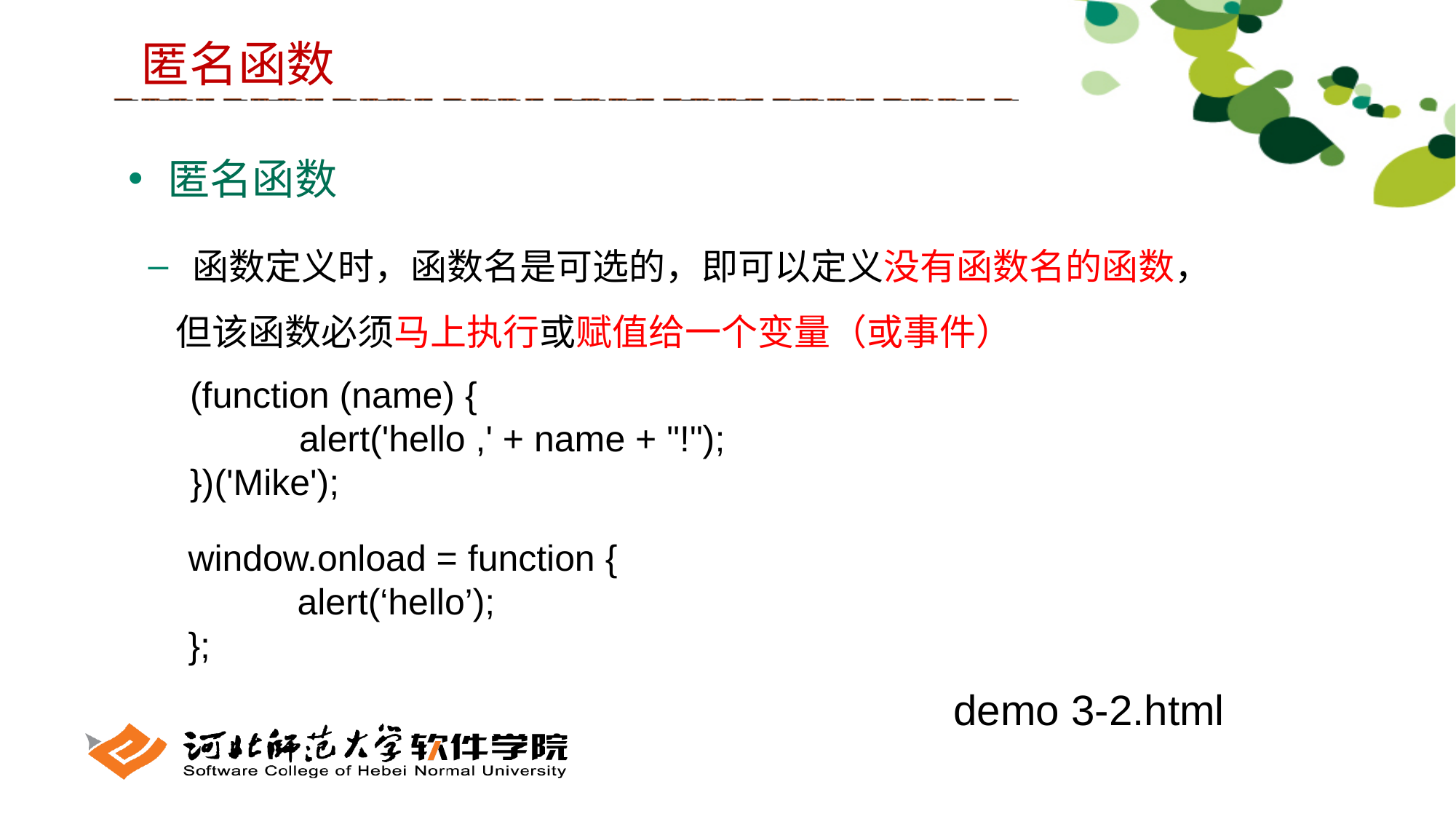

匿名函数

 匿名函数
 函数定义时，函数名是可选的，即可以定义没有函数名的函数，但该函数必须马上执行或赋值给一个变量（或事件）

(function (name) {
	alert('hello ,' + name + "!");
})('Mike');
window.onload = function {
	alert(‘hello’);
};
demo 3-2.html